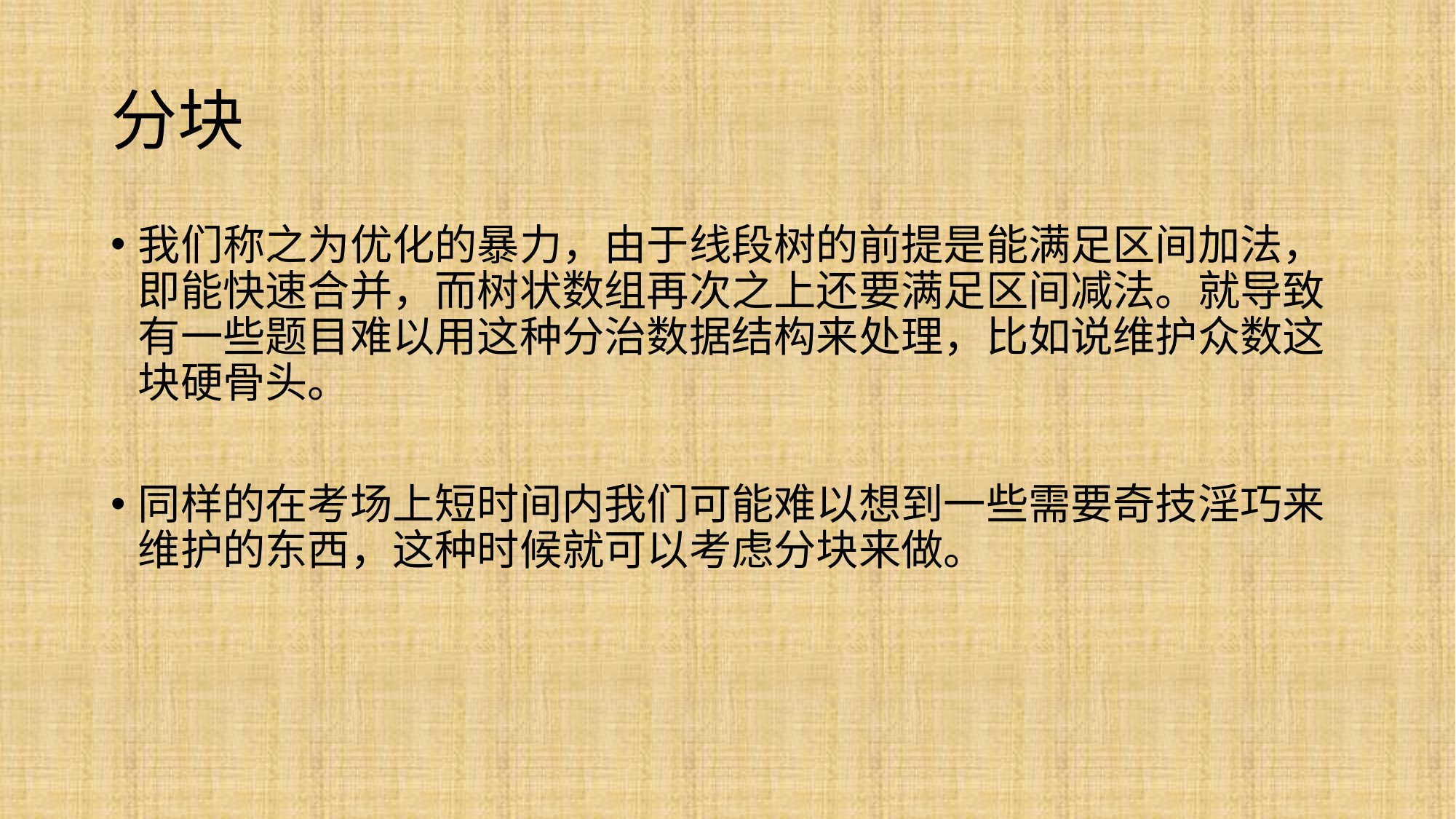

# 分块
我们称之为优化的暴力，由于线段树的前提是能满足区间加法，即能快速合并，而树状数组再次之上还要满足区间减法。就导致有一些题目难以用这种分治数据结构来处理，比如说维护众数这块硬骨头。

同样的在考场上短时间内我们可能难以想到一些需要奇技淫巧来维护的东西，这种时候就可以考虑分块来做。